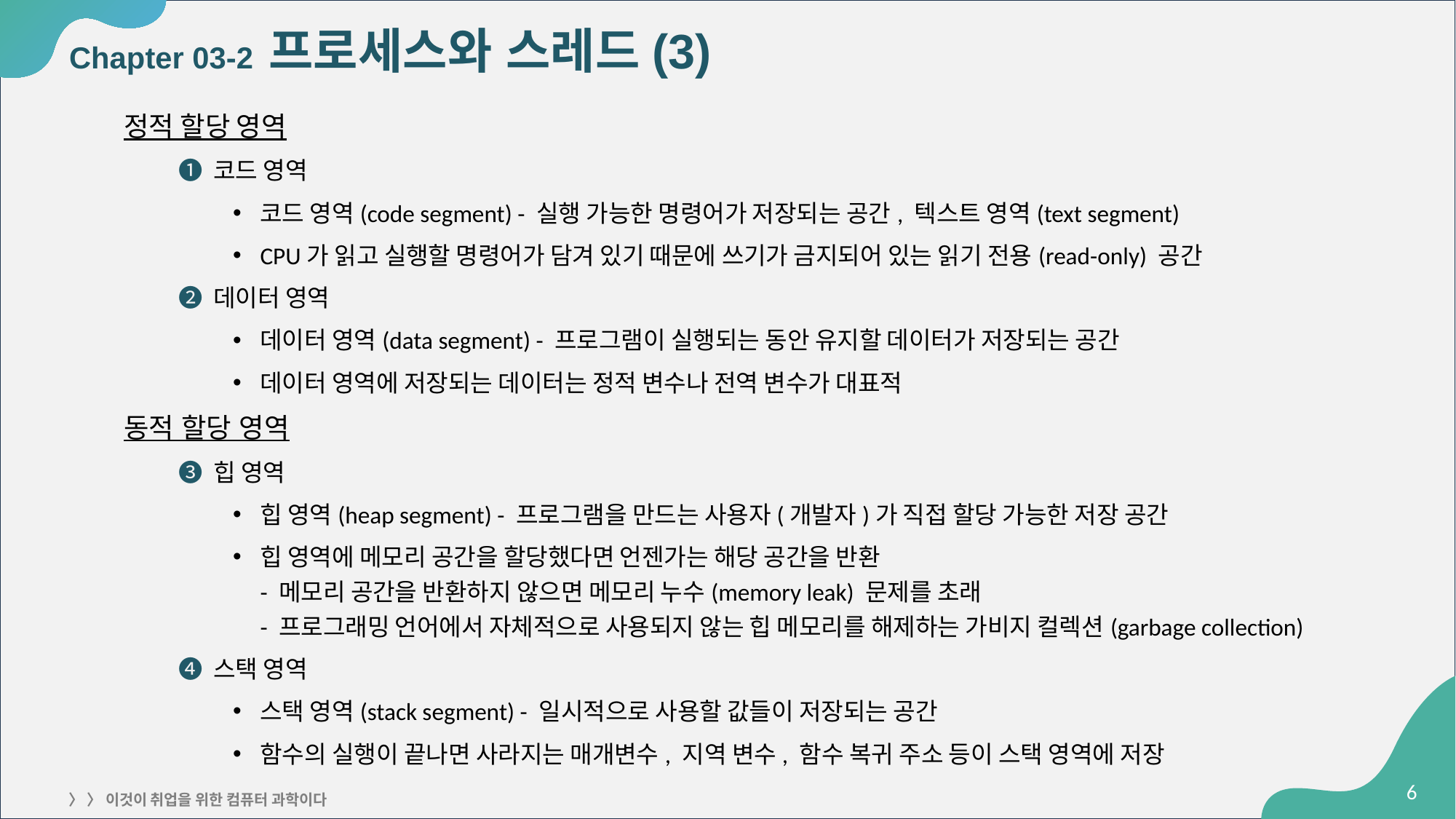

# Chapter 03-2 프로세스와 스레드(3)
정적 할당 영역
➊ 코드 영역
코드 영역(code segment) - 실행 가능한 명령어가 저장되는 공간, 텍스트 영역(text segment)
CPU가 읽고 실행할 명령어가 담겨 있기 때문에 쓰기가 금지되어 있는 읽기 전용(read-only) 공간
➋ 데이터 영역
데이터 영역(data segment) - 프로그램이 실행되는 동안 유지할 데이터가 저장되는 공간
데이터 영역에 저장되는 데이터는 정적 변수나 전역 변수가 대표적
동적 할당 영역
➌ 힙 영역
힙 영역(heap segment) - 프로그램을 만드는 사용자(개발자)가 직접 할당 가능한 저장 공간
힙 영역에 메모리 공간을 할당했다면 언젠가는 해당 공간을 반환
- 메모리 공간을 반환하지 않으면 메모리 누수(memory leak) 문제를 초래
- 프로그래밍 언어에서 자체적으로 사용되지 않는 힙 메모리를 해제하는 가비지 컬렉션(garbage collection)
➍ 스택 영역
스택 영역(stack segment) - 일시적으로 사용할 값들이 저장되는 공간
함수의 실행이 끝나면 사라지는 매개변수, 지역 변수, 함수 복귀 주소 등이 스택 영역에 저장
6
〉 〉 이것이 취업을 위한 컴퓨터 과학이다